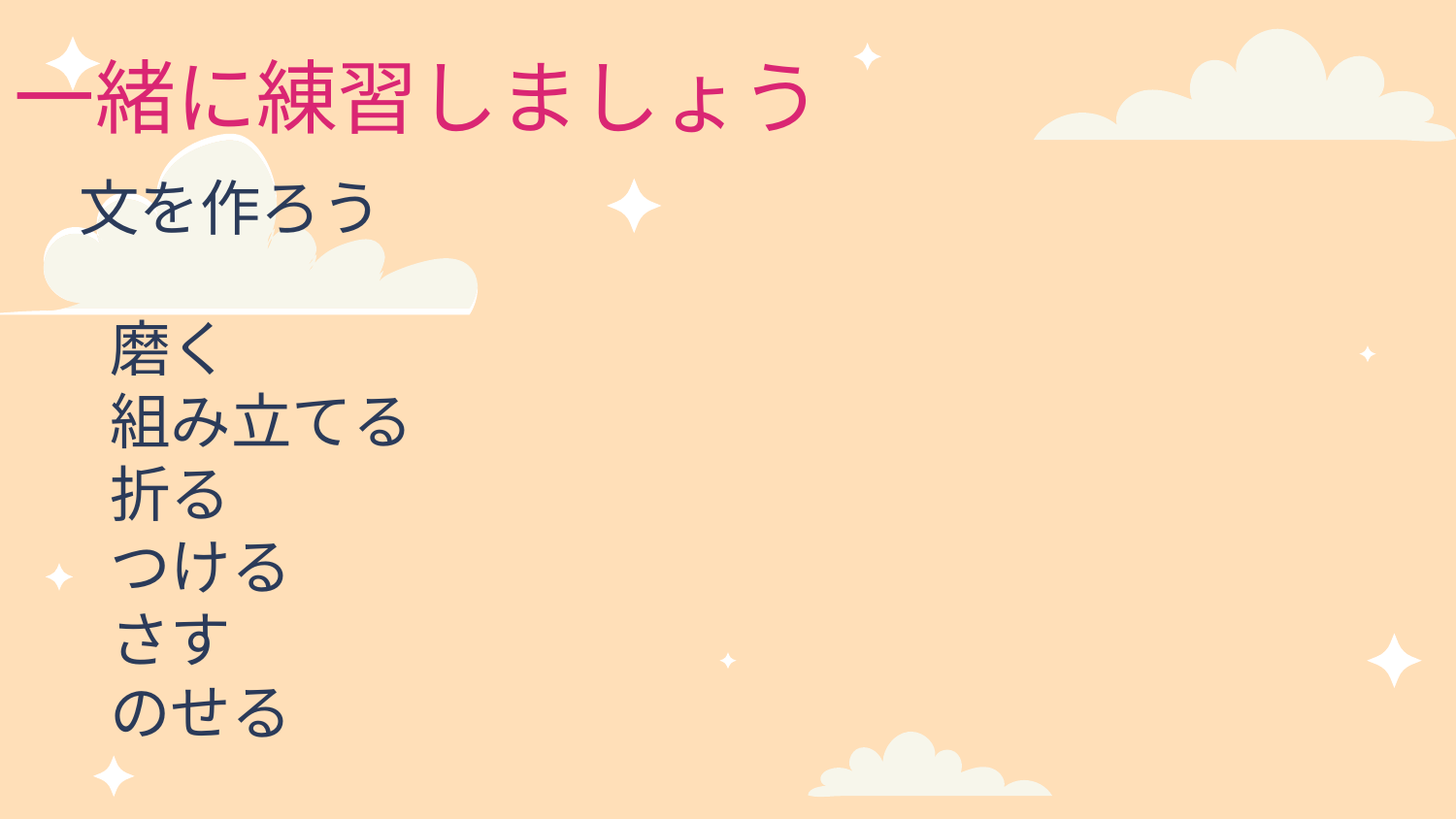

一緒に練習しましょう
文を作ろう
磨く
組み立てる
折る
つける
さす
のせる